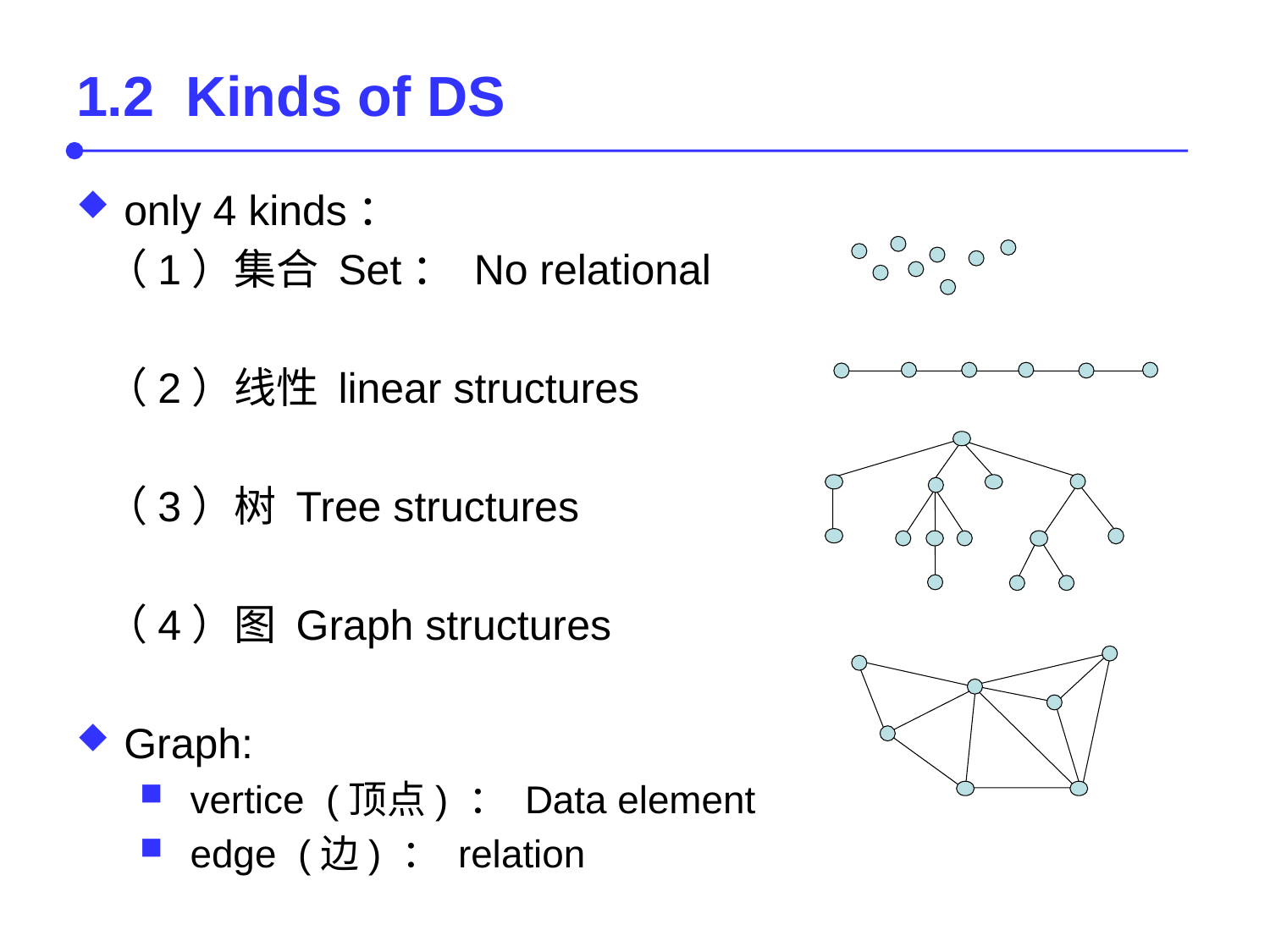

# 1.2  Kinds of DS
only 4 kinds：
  （1）集合 Set： No relational

  （2）线性 linear structures

  （3）树 Tree structures

  （4）图 Graph structures

Graph:
 vertice  (顶点) ： Data element
 edge  (边) ： relation